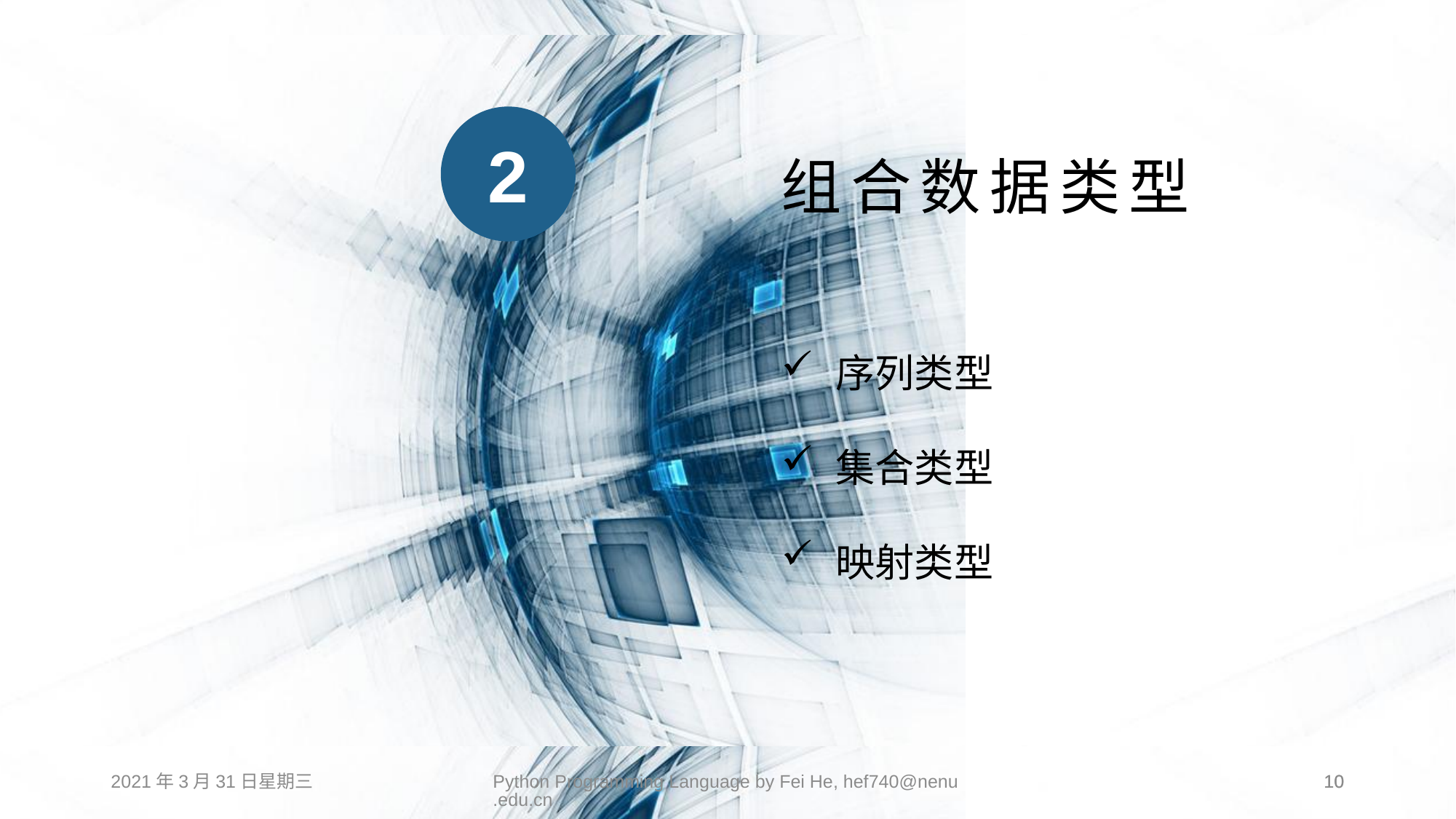

组合数据类型
2
序列类型
集合类型
映射类型
2021年3月31日星期三
Python Programming Language by Fei He, hef740@nenu.edu.cn
10
10